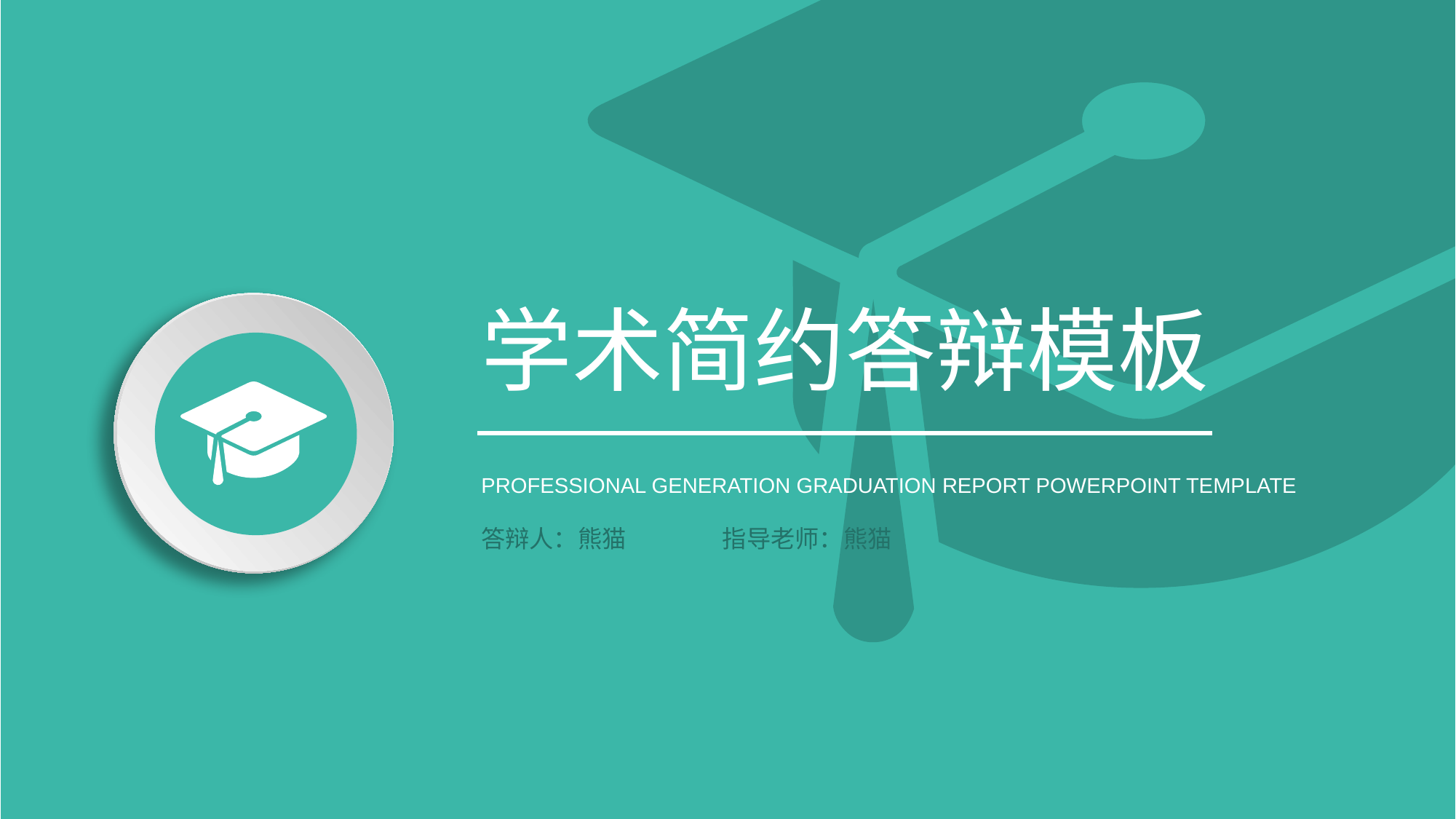

学术简约答辩模板

PROFESSIONAL GENERATION GRADUATION REPORT POWERPOINT TEMPLATE
答辩人：熊猫
指导老师：熊猫